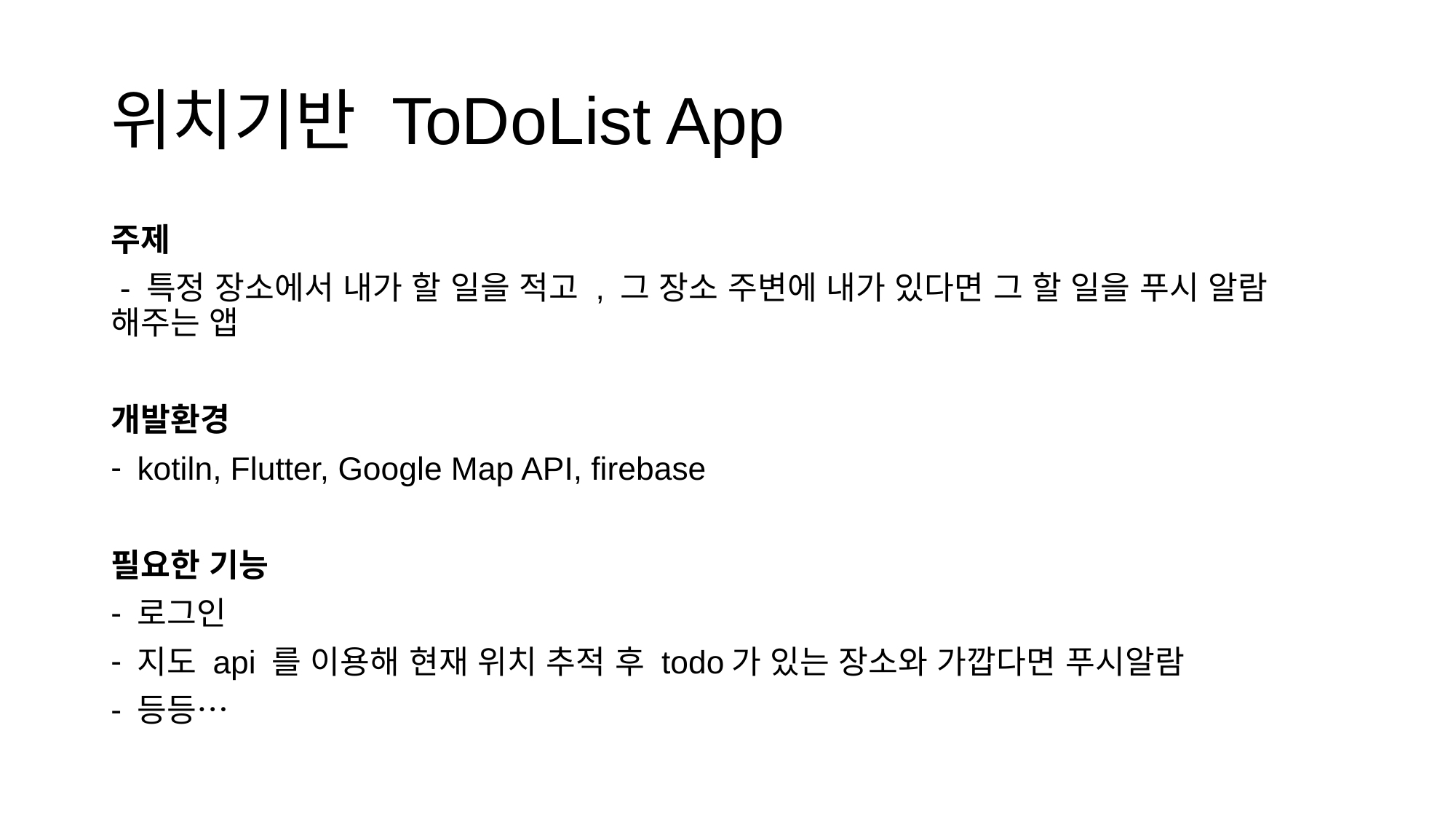

# 위치기반 ToDoList App
주제
 - 특정 장소에서 내가 할 일을 적고 , 그 장소 주변에 내가 있다면 그 할 일을 푸시 알람 해주는 앱

개발환경
kotiln, Flutter, Google Map API, firebase

필요한 기능
로그인
지도 api 를 이용해 현재 위치 추적 후 todo가 있는 장소와 가깝다면 푸시알람
등등…